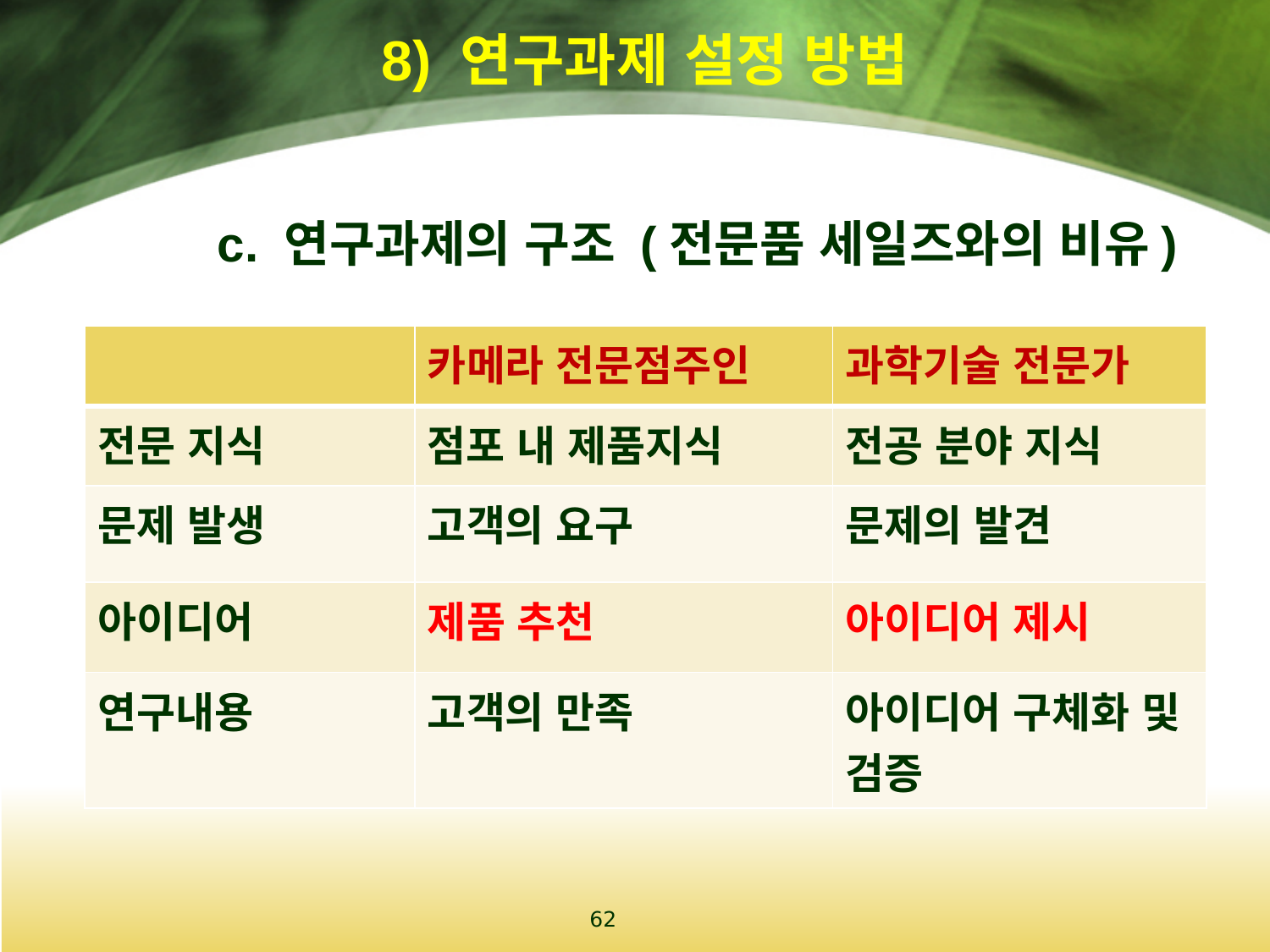

# 8) 연구과제 설정 방법
c. 연구과제의 구조 (전문품 세일즈와의 비유)
|  | 카메라 전문점주인 | 과학기술 전문가 |
| --- | --- | --- |
| 전문 지식 | 점포 내 제품지식 | 전공 분야 지식 |
| 문제 발생 | 고객의 요구 | 문제의 발견 |
| 아이디어 | 제품 추천 | 아이디어 제시 |
| 연구내용 | 고객의 만족 | 아이디어 구체화 및 검증 |
62